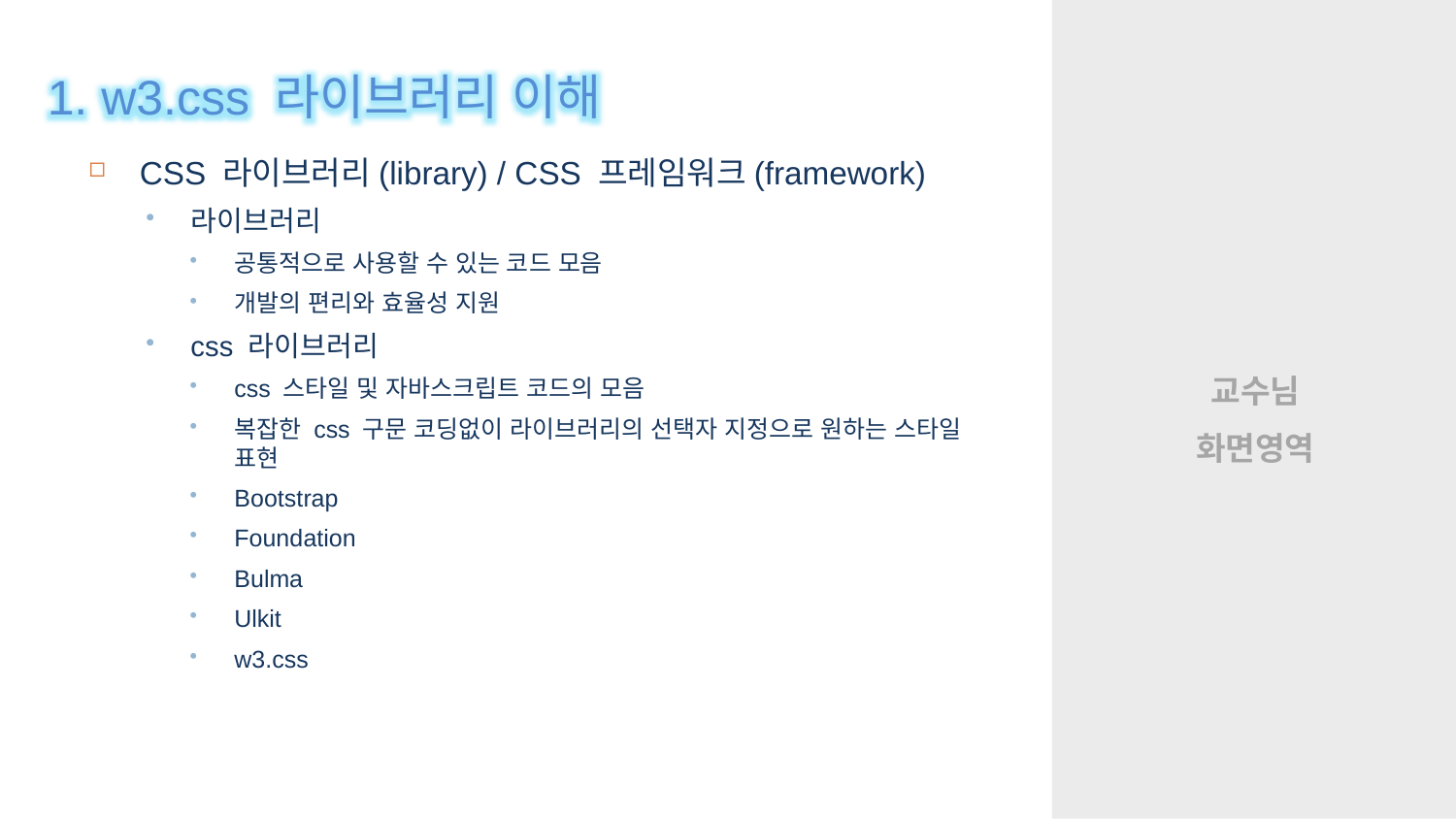

1. w3.css 라이브러리 이해
CSS 라이브러리(library) / CSS 프레임워크(framework)
라이브러리
공통적으로 사용할 수 있는 코드 모음
개발의 편리와 효율성 지원
css 라이브러리
css 스타일 및 자바스크립트 코드의 모음
복잡한 css 구문 코딩없이 라이브러리의 선택자 지정으로 원하는 스타일 표현
Bootstrap
Foundation
Bulma
Ulkit
w3.css